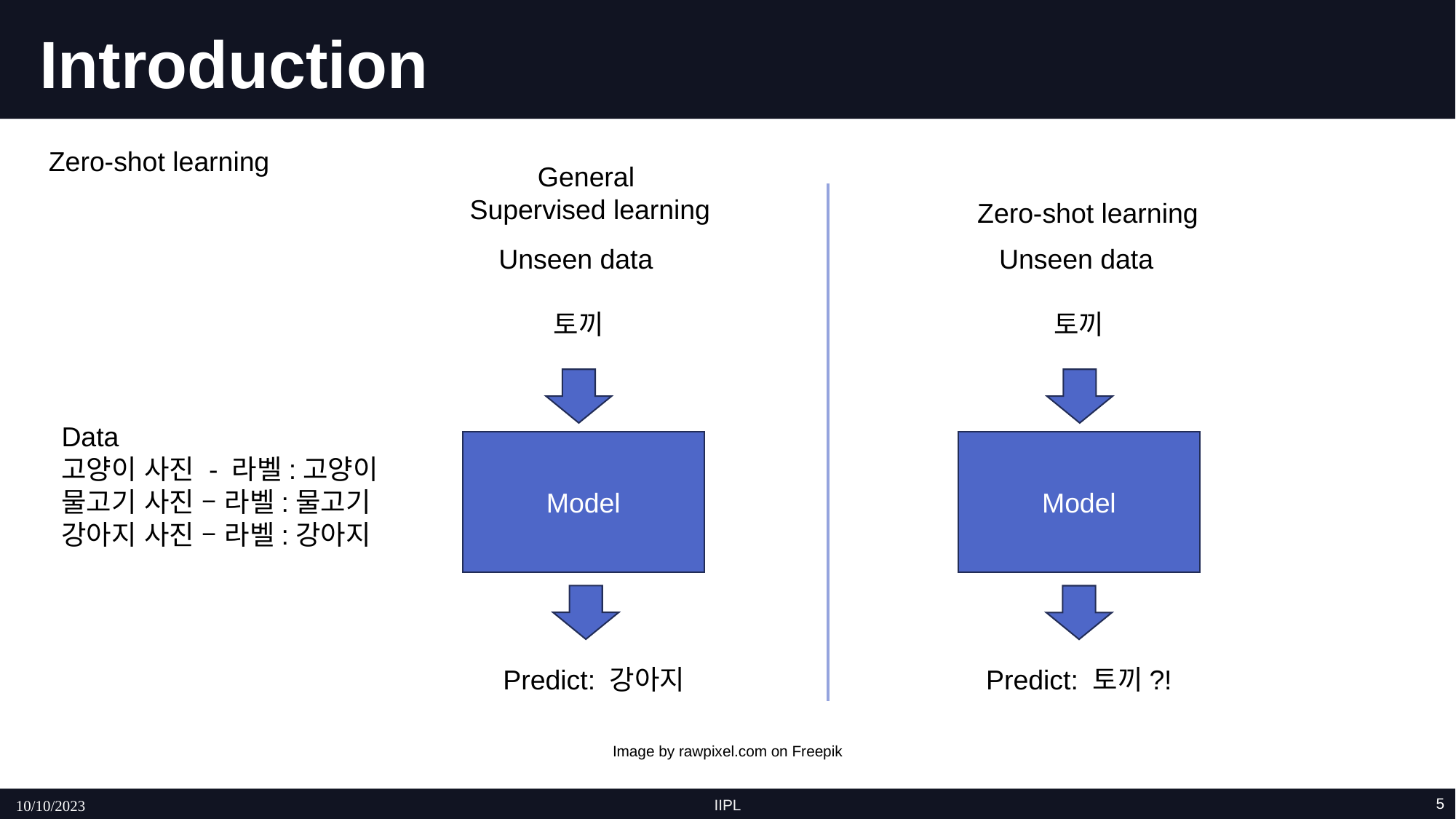

# Introduction
Zero-shot learning
General
Supervised learning
Zero-shot learning
Unseen data

토끼
Unseen data

토끼

Data
고양이 사진 - 라벨:고양이
물고기 사진 – 라벨:물고기
강아지 사진 – 라벨:강아지

Model
Model

Predict: 강아지
Predict: 토끼?!
Image by rawpixel.com on Freepik
5
IIPL
10/10/2023